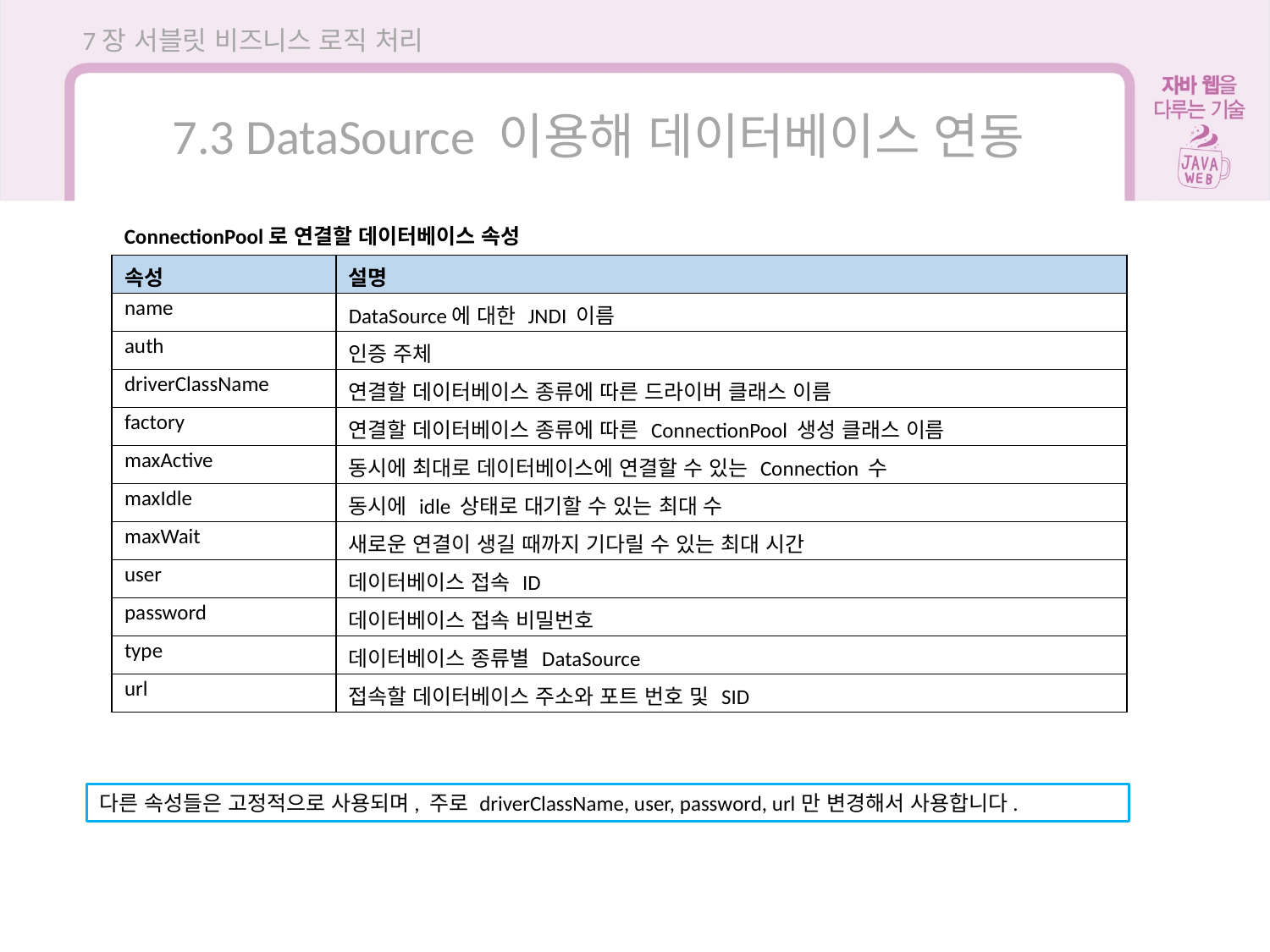

7장 서블릿 비즈니스 로직 처리
7.3 DataSource 이용해 데이터베이스 연동
ConnectionPool로 연결할 데이터베이스 속성
| 속성 | 설명 |
| --- | --- |
| name | DataSource에 대한 JNDI 이름 |
| auth | 인증 주체 |
| driverClassName | 연결할 데이터베이스 종류에 따른 드라이버 클래스 이름 |
| factory | 연결할 데이터베이스 종류에 따른 ConnectionPool 생성 클래스 이름 |
| maxActive | 동시에 최대로 데이터베이스에 연결할 수 있는 Connection 수 |
| maxIdle | 동시에 idle 상태로 대기할 수 있는 최대 수 |
| maxWait | 새로운 연결이 생길 때까지 기다릴 수 있는 최대 시간 |
| user | 데이터베이스 접속 ID |
| password | 데이터베이스 접속 비밀번호 |
| type | 데이터베이스 종류별 DataSource |
| url | 접속할 데이터베이스 주소와 포트 번호 및 SID |
다른 속성들은 고정적으로 사용되며, 주로 driverClassName, user, password, url만 변경해서 사용합니다.